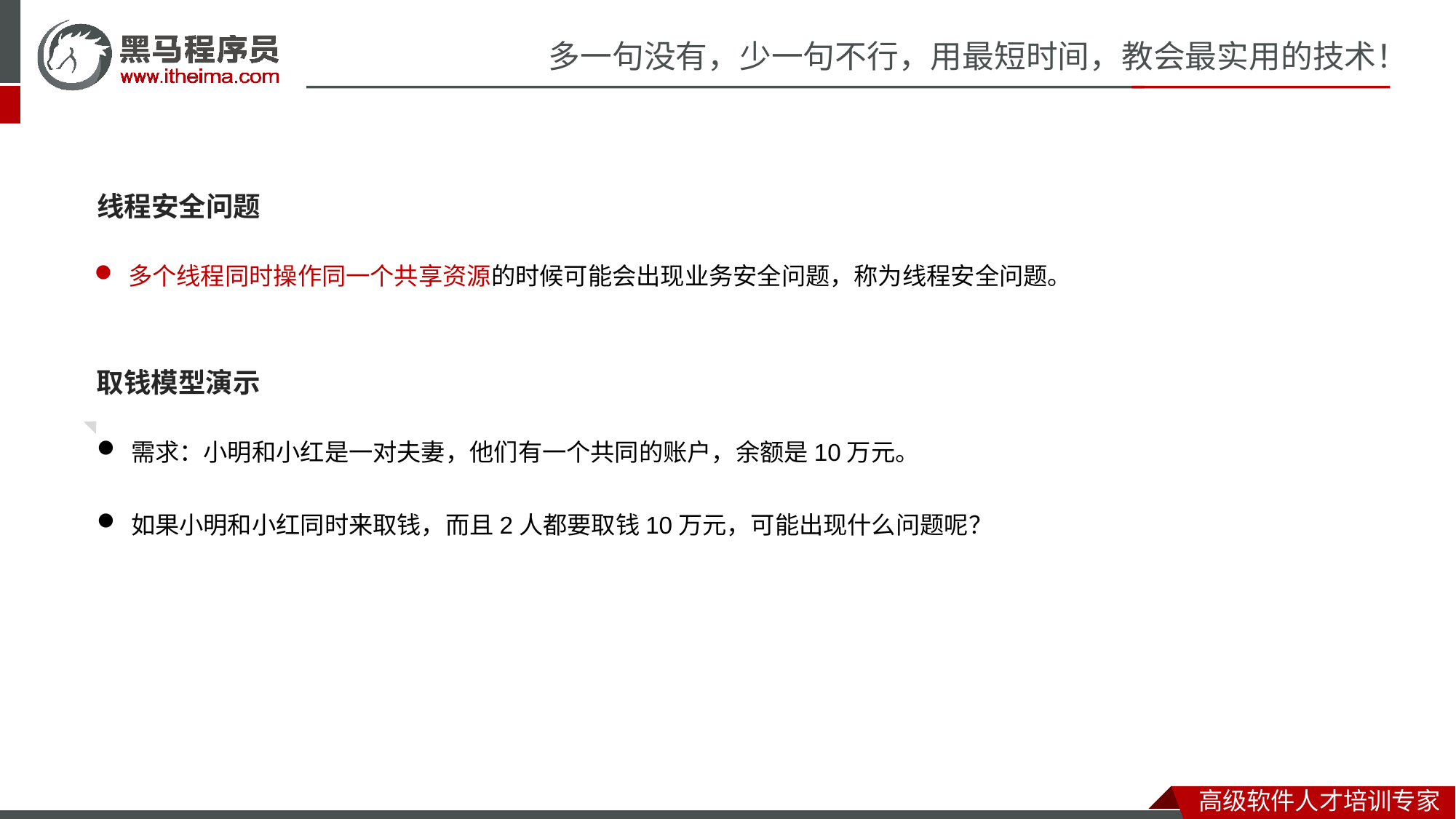

线程安全问题
多个线程同时操作同一个共享资源的时候可能会出现业务安全问题，称为线程安全问题。
取钱模型演示
需求：小明和小红是一对夫妻，他们有一个共同的账户，余额是10万元。
如果小明和小红同时来取钱，而且2人都要取钱10万元，可能出现什么问题呢？